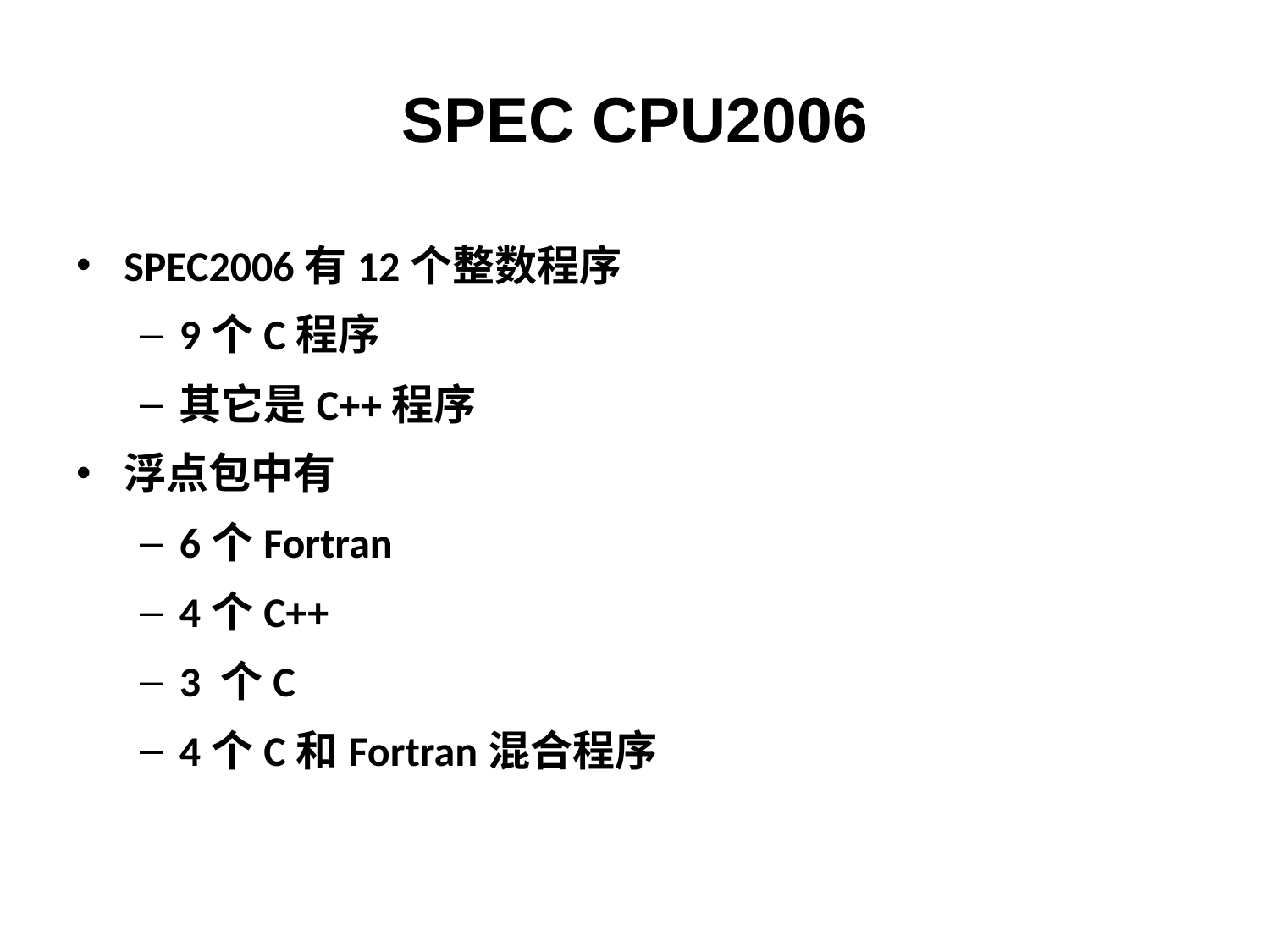

SPEC CPU2006
SPEC2006有12个整数程序
9个C程序
其它是C++程序
浮点包中有
6个Fortran
4个C++
3 个C
4个C和Fortran混合程序